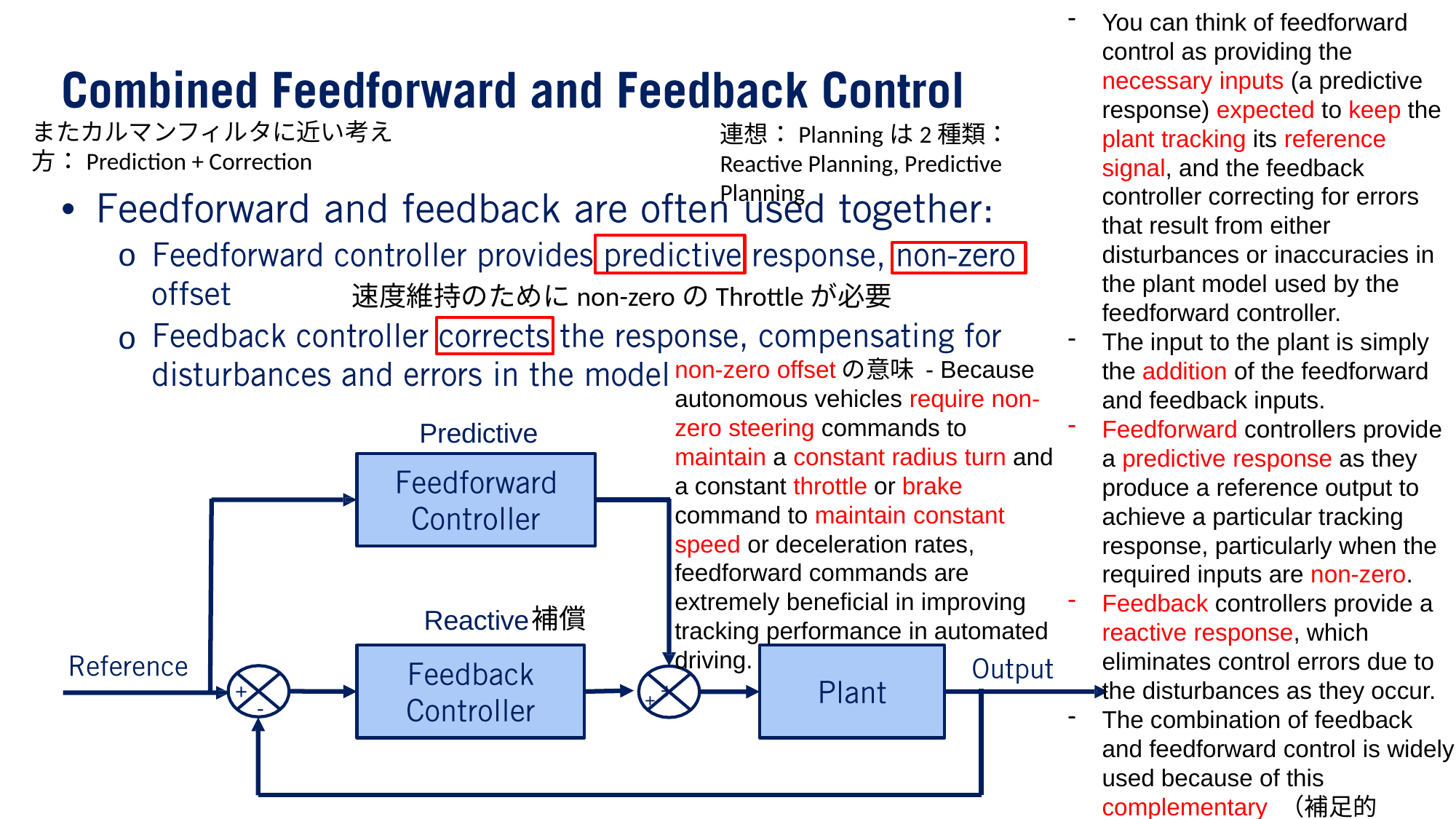

You can think of feedforward control as providing the necessary inputs (a predictive response) expected to keep the plant tracking its reference signal, and the feedback controller correcting for errors that result from either disturbances or inaccuracies in the plant model used by the feedforward controller.
The input to the plant is simply the addition of the feedforward and feedback inputs.
Feedforward controllers provide a predictive response as they produce a reference output to achieve a particular tracking response, particularly when the required inputs are non-zero.
Feedback controllers provide a reactive response, which eliminates control errors due to the disturbances as they occur.
The combination of feedback and feedforward control is widely used because of this complementary （補足的な）relationship.

またカルマンフィルタに近い考え方：Prediction + Correction
連想：Planningは2種類：Reactive Planning, Predictive Planning
•
o

o

速度維持のためにnon-zeroのThrottleが必要

non-zero offsetの意味 - Because autonomous vehicles require non-zero steering commands to maintain a constant radius turn and a constant throttle or brake command to maintain constant speed or deceleration rates, feedforward commands are extremely beneficial in improving tracking performance in automated driving.
Predictive

補償
Reactive

+ +
+
-